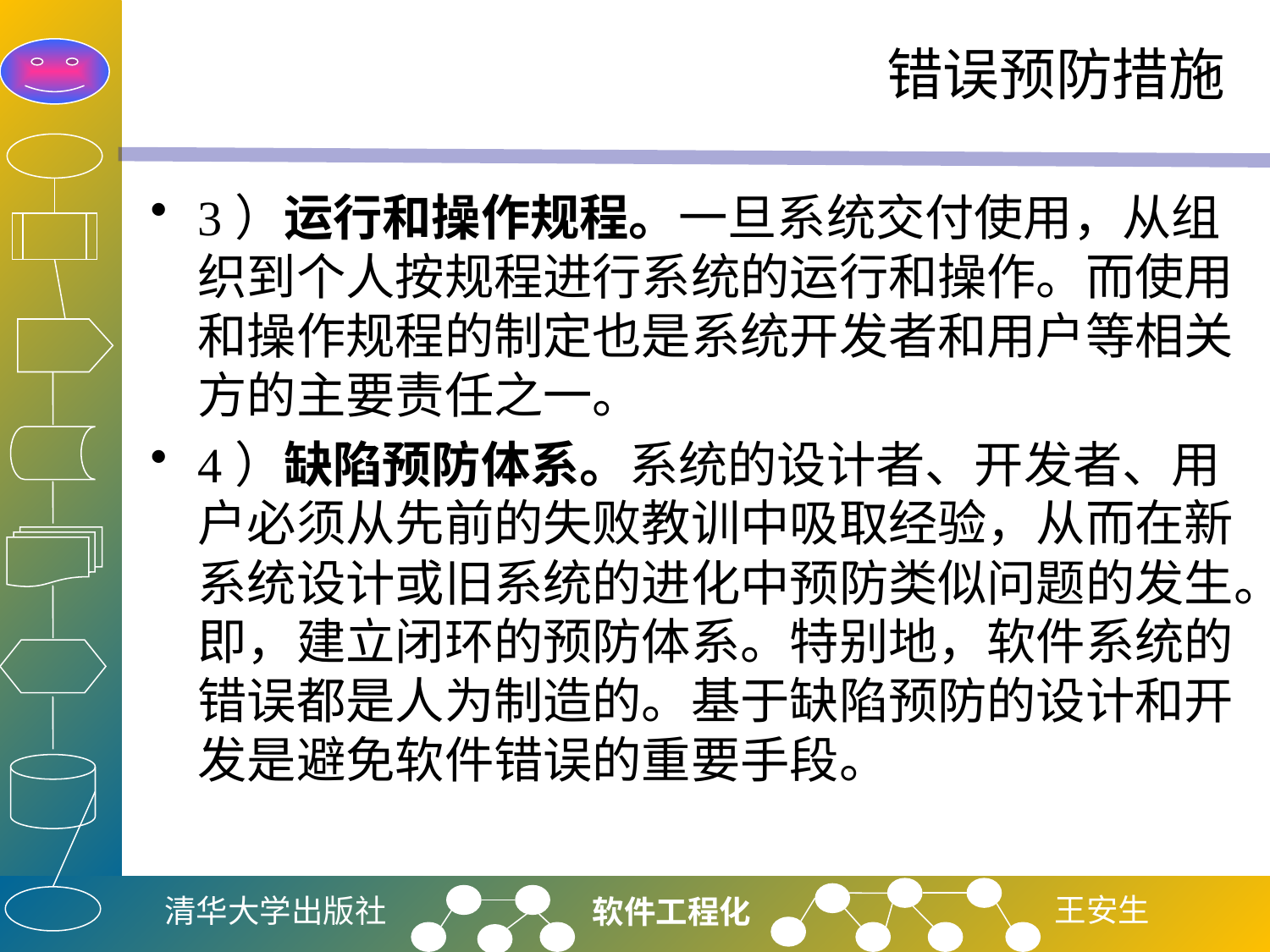

# 错误预防措施
3）运行和操作规程。一旦系统交付使用，从组织到个人按规程进行系统的运行和操作。而使用和操作规程的制定也是系统开发者和用户等相关方的主要责任之一。
4）缺陷预防体系。系统的设计者、开发者、用户必须从先前的失败教训中吸取经验，从而在新系统设计或旧系统的进化中预防类似问题的发生。即，建立闭环的预防体系。特别地，软件系统的错误都是人为制造的。基于缺陷预防的设计和开发是避免软件错误的重要手段。